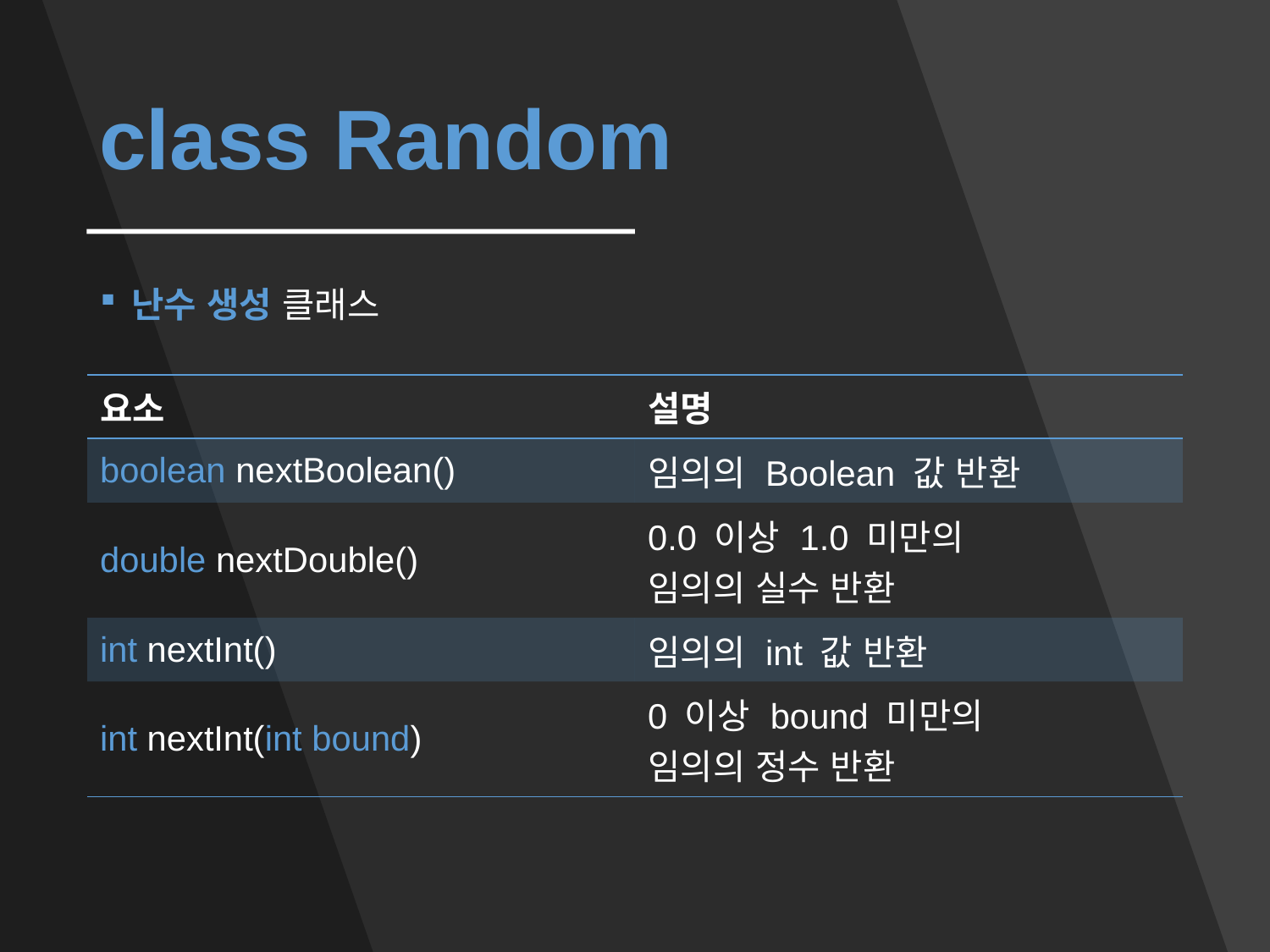

# class Random

난수 생성 클래스
| 요소 | 설명 |
| --- | --- |
| boolean nextBoolean() | 임의의 Boolean 값 반환 |
| double nextDouble() | 0.0 이상 1.0 미만의 임의의 실수 반환 |
| int nextInt() | 임의의 int 값 반환 |
| int nextInt(int bound) | 0 이상 bound 미만의 임의의 정수 반환 |